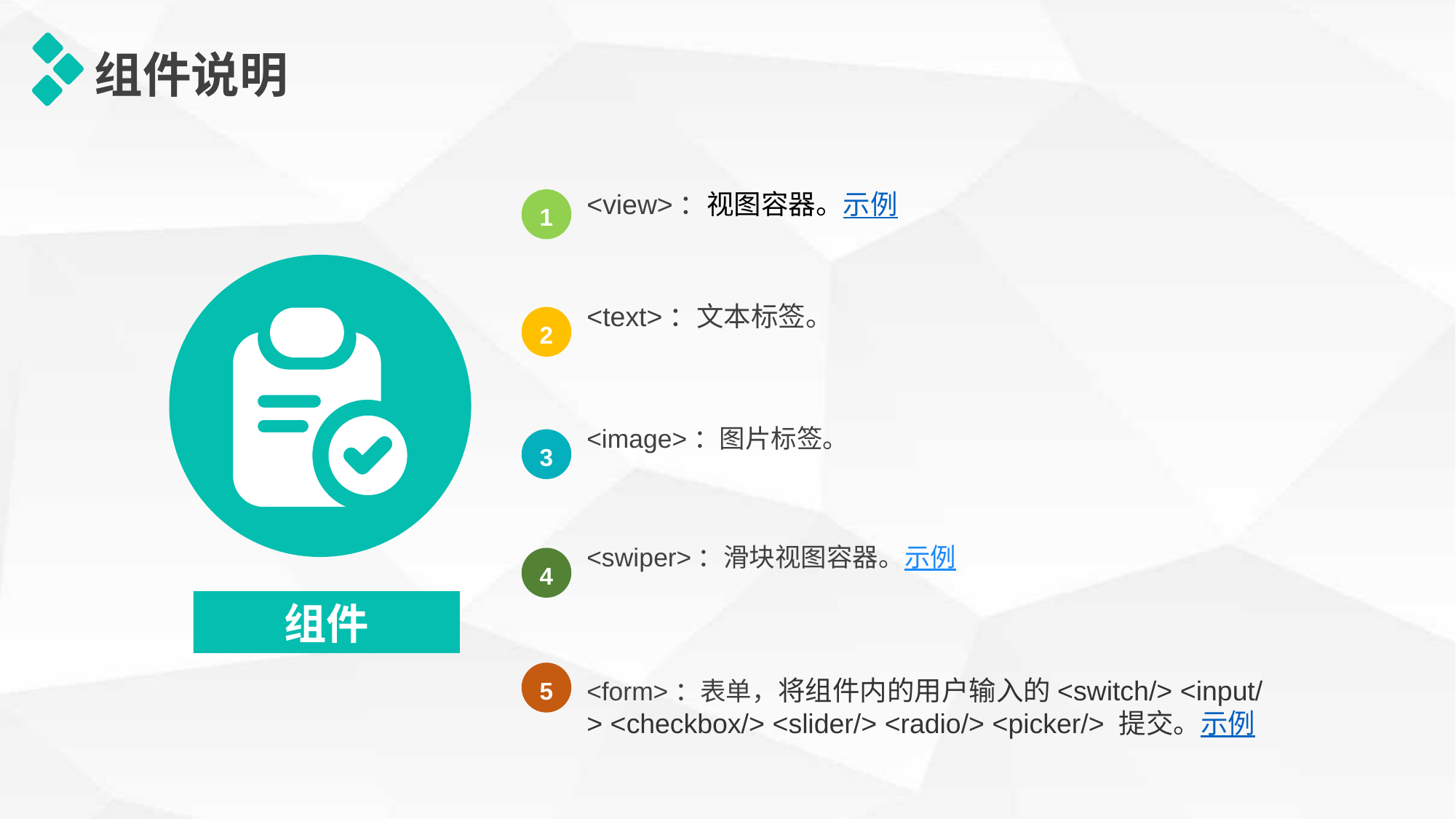

组件说明

<view>：视图容器。示例
1

<text>：文本标签。
2

<image>：图片标签。
3
<swiper>：滑块视图容器。示例
4
组件
5
<form>：表单，将组件内的用户输入的<switch/> <input/> <checkbox/> <slider/> <radio/> <picker/> 提交。示例

延时符